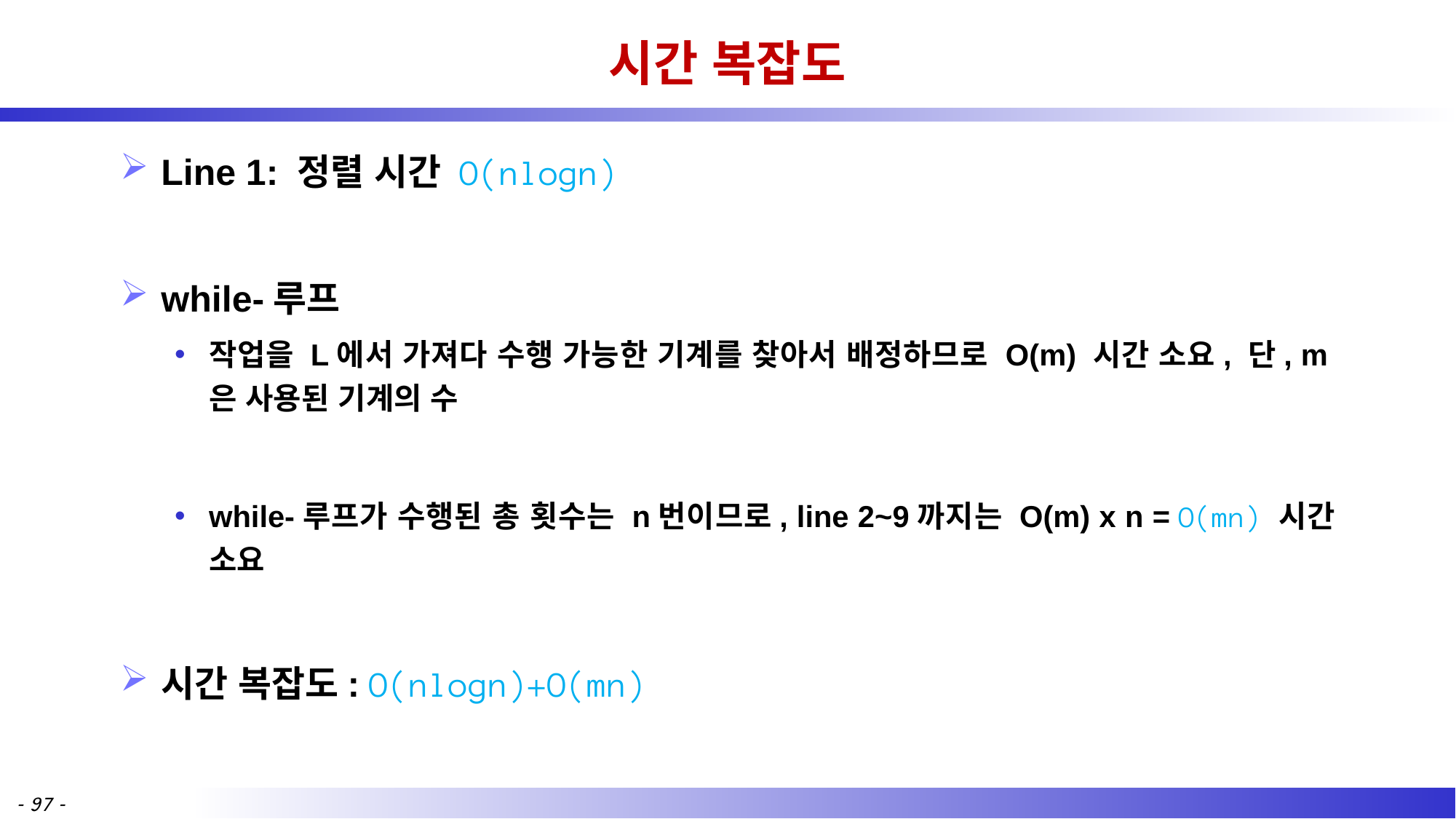

# 시간 복잡도
Line 1: 정렬 시간 O(nlogn)

while-루프
작업을 L에서 가져다 수행 가능한 기계를 찾아서 배정하므로 O(m) 시간 소요, 단, m은 사용된 기계의 수

while-루프가 수행된 총 횟수는 n번이므로, line 2~9까지는 O(m) x n = O(mn) 시간 소요

시간 복잡도: O(nlogn)+O(mn)
- 97 -